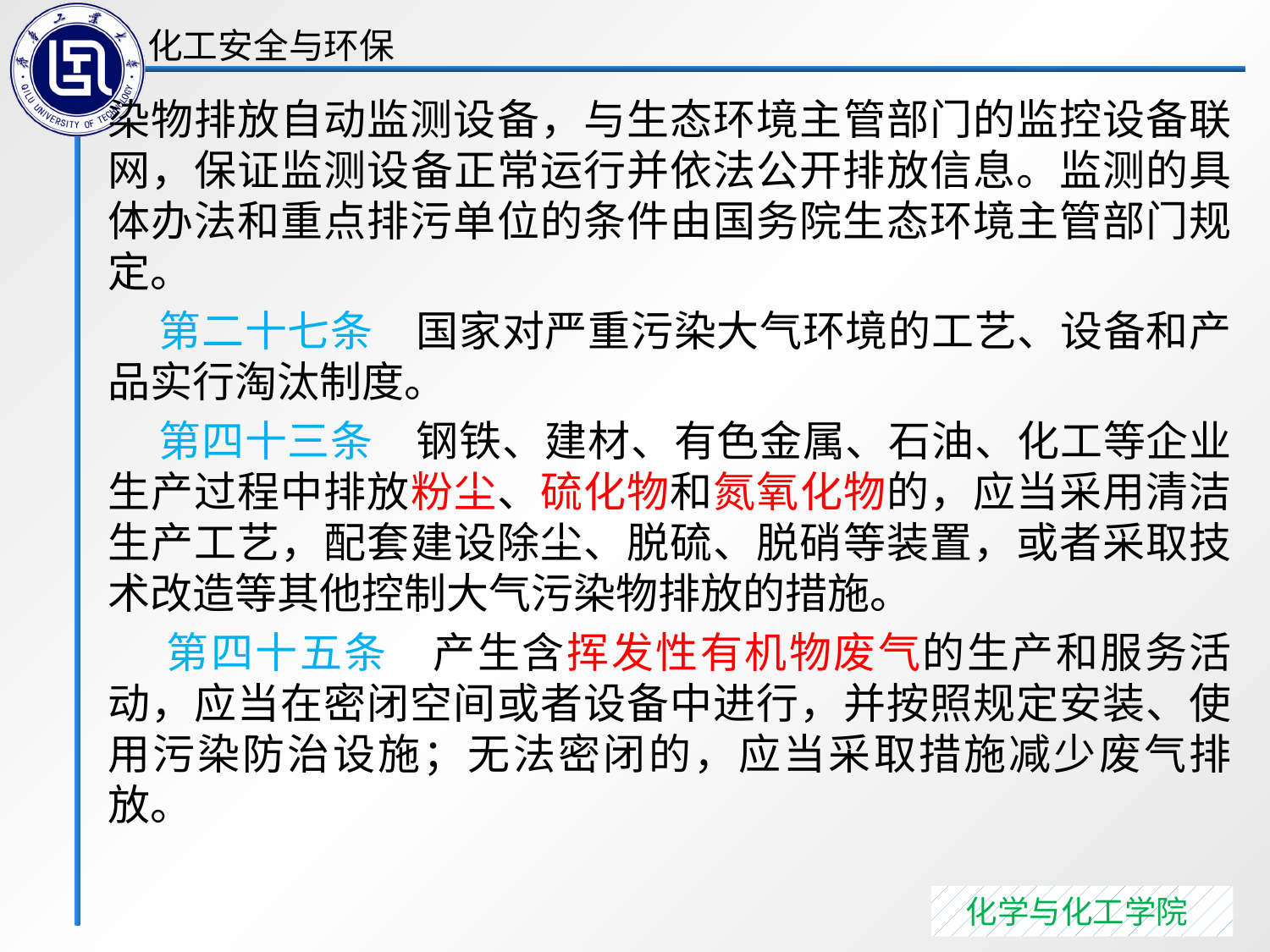

染物排放自动监测设备，与生态环境主管部门的监控设备联网，保证监测设备正常运行并依法公开排放信息。监测的具体办法和重点排污单位的条件由国务院生态环境主管部门规定。
    第二十七条　国家对严重污染大气环境的工艺、设备和产品实行淘汰制度。
    第四十三条　钢铁、建材、有色金属、石油、化工等企业生产过程中排放粉尘、硫化物和氮氧化物的，应当采用清洁生产工艺，配套建设除尘、脱硫、脱硝等装置，或者采取技术改造等其他控制大气污染物排放的措施。
    第四十五条　产生含挥发性有机物废气的生产和服务活动，应当在密闭空间或者设备中进行，并按照规定安装、使用污染防治设施；无法密闭的，应当采取措施减少废气排放。